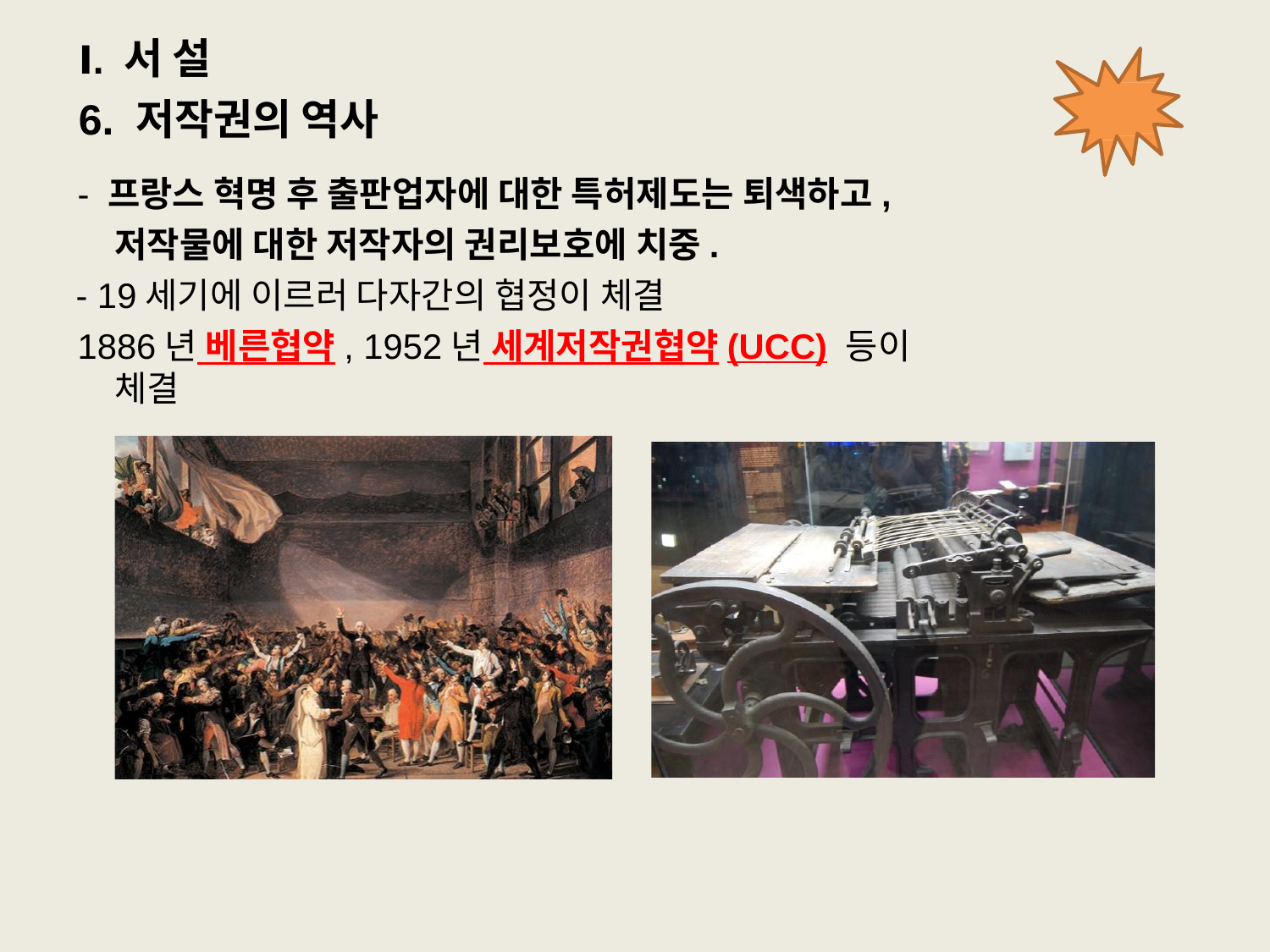

# Ⅰ. 서 설

6. 저작권의 역사
- 프랑스 혁명 후 출판업자에 대한 특허제도는 퇴색하고,  저작물에 대한 저작자의 권리보호에 치중.
- 19세기에 이르러 다자간의 협정이 체결
1886년 베른협약, 1952년 세계저작권협약(UCC) 등이 체결